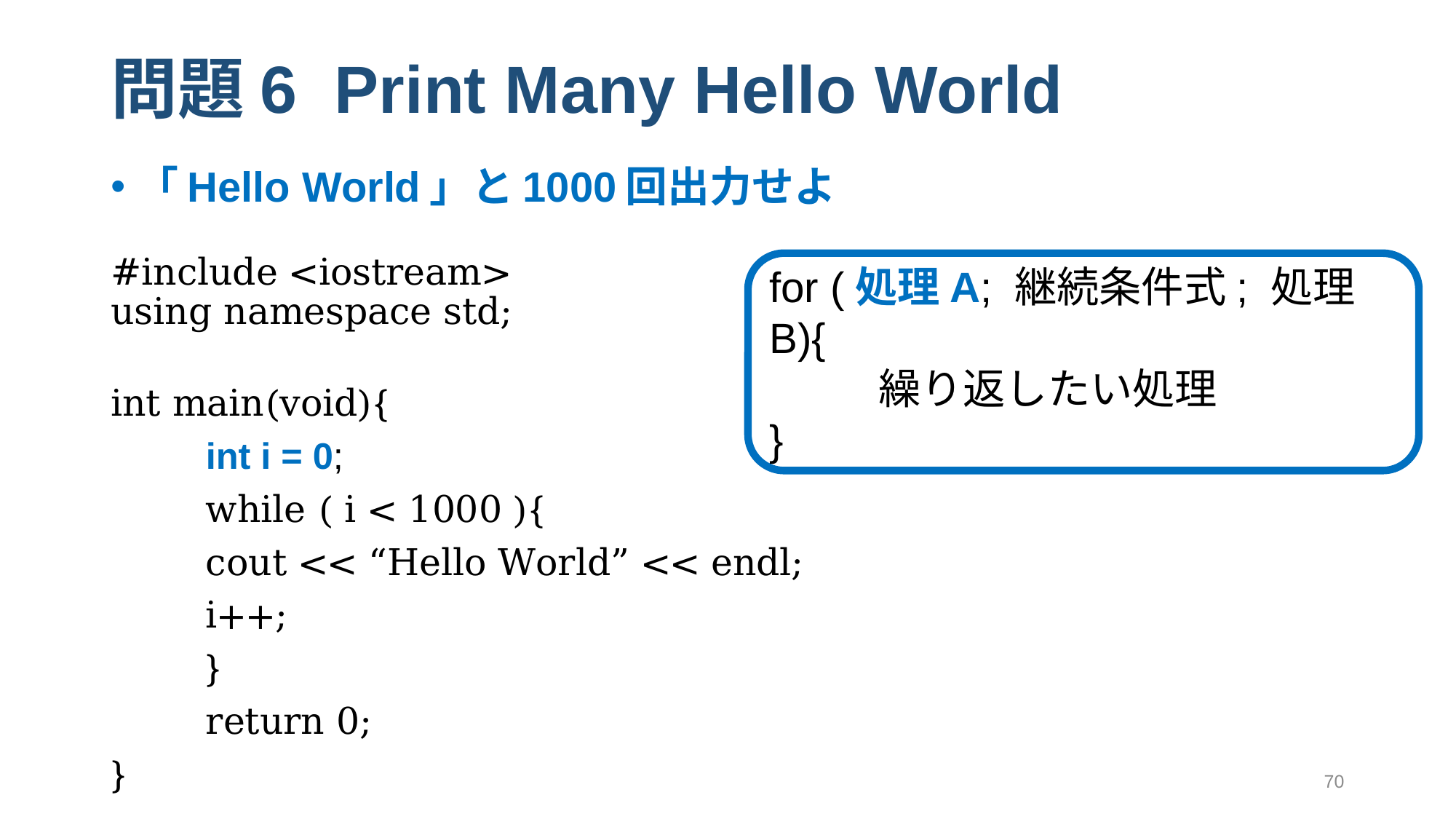

# 問題6  Print Many Hello World
「Hello World」と1000回出力せよ
#include <iostream>
using namespace std;

int main(void){
	int i = 0;
	while ( i < 1000 ){
		cout << “Hello World” << endl;
		i++;
	}
	return 0;
}
for (処理A; 継続条件式; 処理B){
	繰り返したい処理
}
70